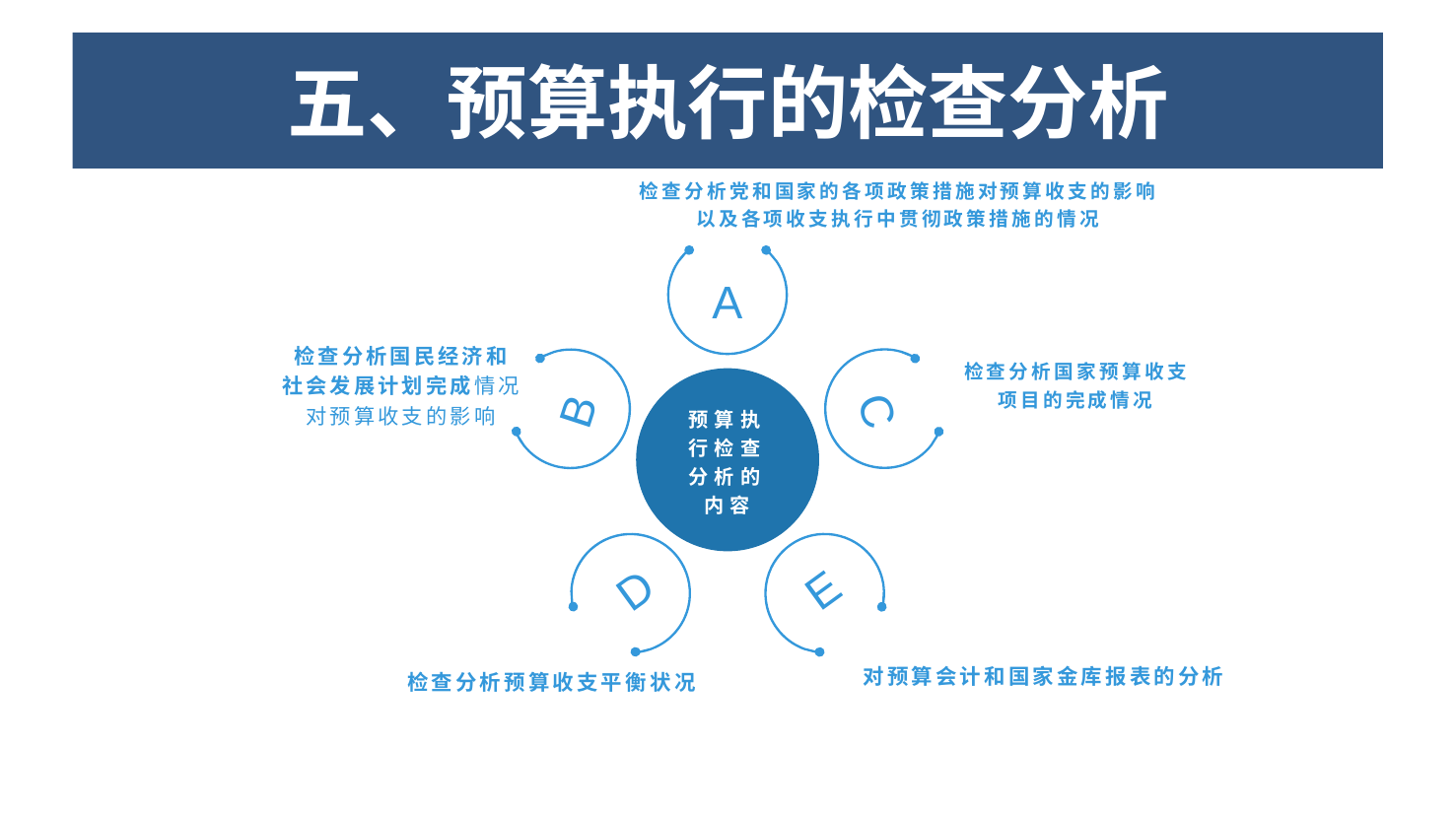

三、预算执行的检查分析
# 五、预算执行的检查分析
检查分析党和国家的各项政策措施对预算收支的影响
以及各项收支执行中贯彻政策措施的情况

A
检查分析国民经济和
社会发展计划完成情况
对预算收支的影响
检查分析国家预算收支
项目的完成情况

预算执行检查分析的内容
B
C

D
E
对预算会计和国家金库报表的分析
检查分析预算收支平衡状况